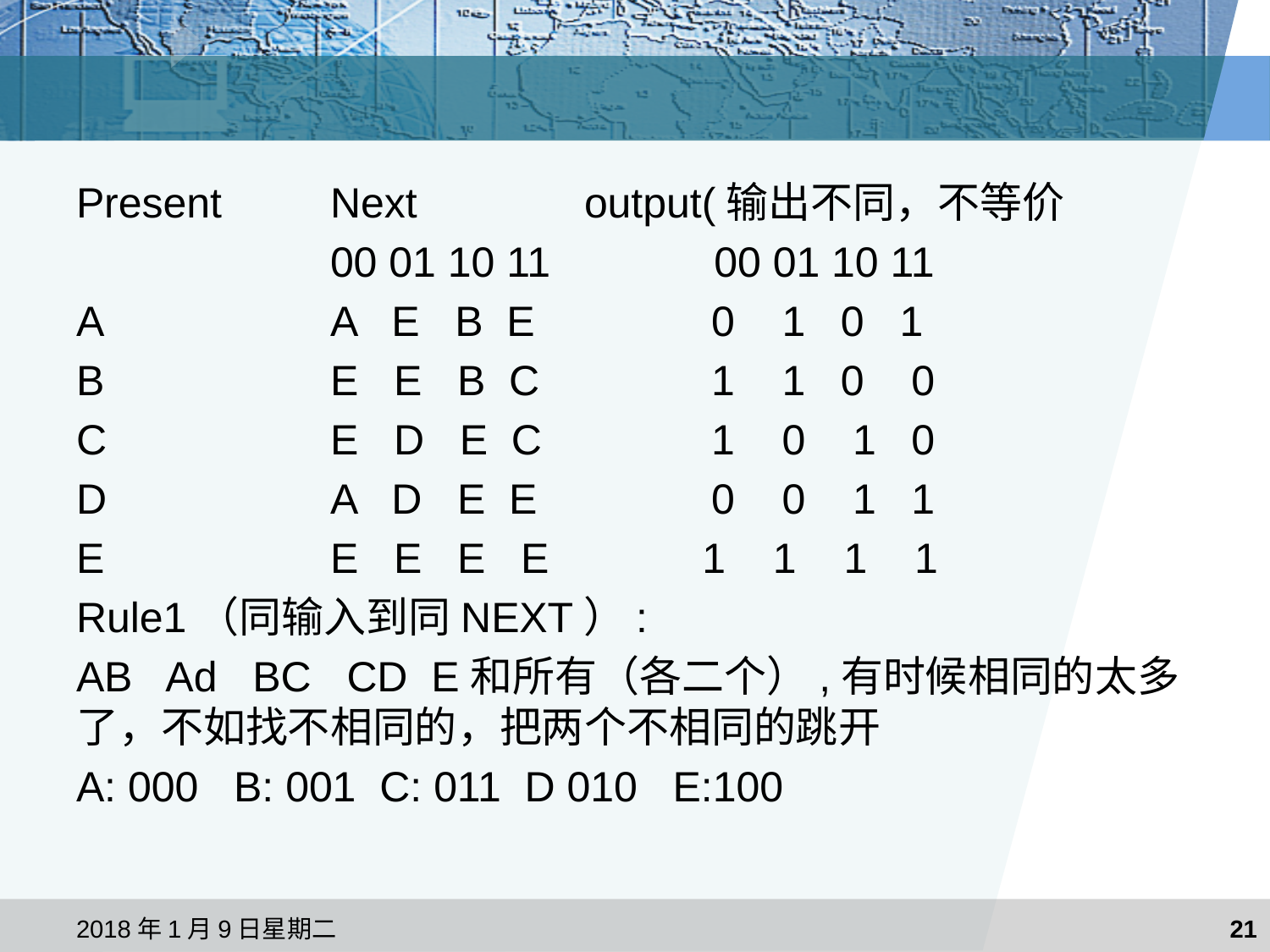

#
Present	Next		output(输出不同，不等价
		00 01 10 11	           00 01 10 11
A		A   E   B  E		0    1   0   1
B		E   E   B  C		1    1   0    0
C		E   D   E  C		1    0    1   0
D 		A   D   E  E		0    0    1   1
E		E   E   E   E	          1    1    1    1
Rule1（同输入到同NEXT）:
AB   Ad   BC   CD  E和所有（各二个）,有时候相同的太多了，不如找不相同的，把两个不相同的跳开
A: 000   B: 001  C: 011  D 010   E:100
2018年1月9日星期二
21